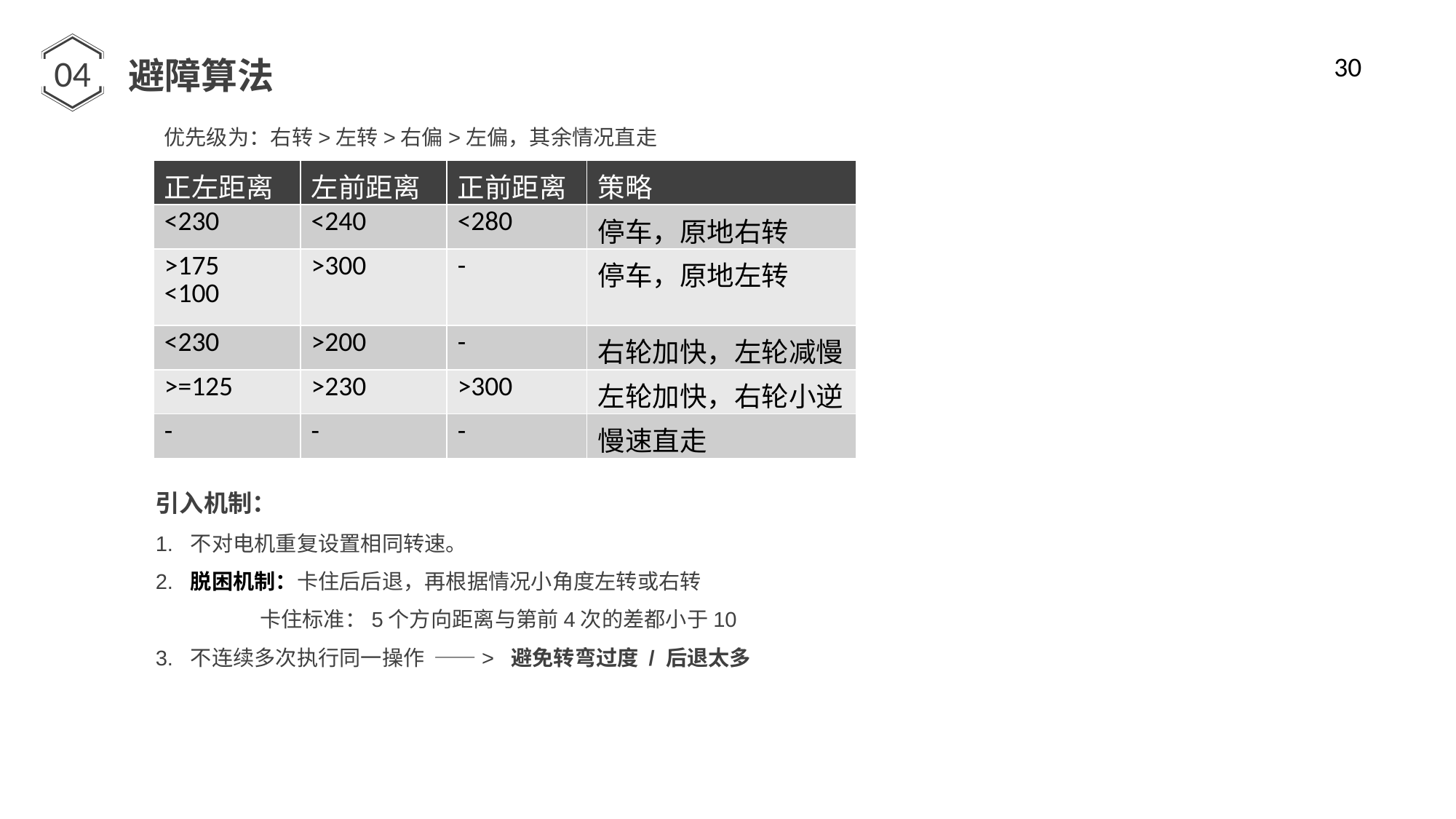

04
30
避障算法
优先级为：右转>左转>右偏>左偏，其余情况直走
| 正左距离 | 左前距离 | 正前距离 | 策略 |
| --- | --- | --- | --- |
| <230 | <240 | <280 | 停车，原地右转 |
| >175 <100 | >300 | - | 停车，原地左转 |
| <230 | >200 | - | 右轮加快，左轮减慢 |
| >=125 | >230 | >300 | 左轮加快，右轮小逆 |
| - | - | - | 慢速直走 |
引入机制：
1.  不对电机重复设置相同转速。
2.  脱困机制：卡住后后退，再根据情况小角度左转或右转
                     卡住标准：5个方向距离与第前4次的差都小于10
3.  不连续多次执行同一操作  ——>  避免转弯过度 / 后退太多